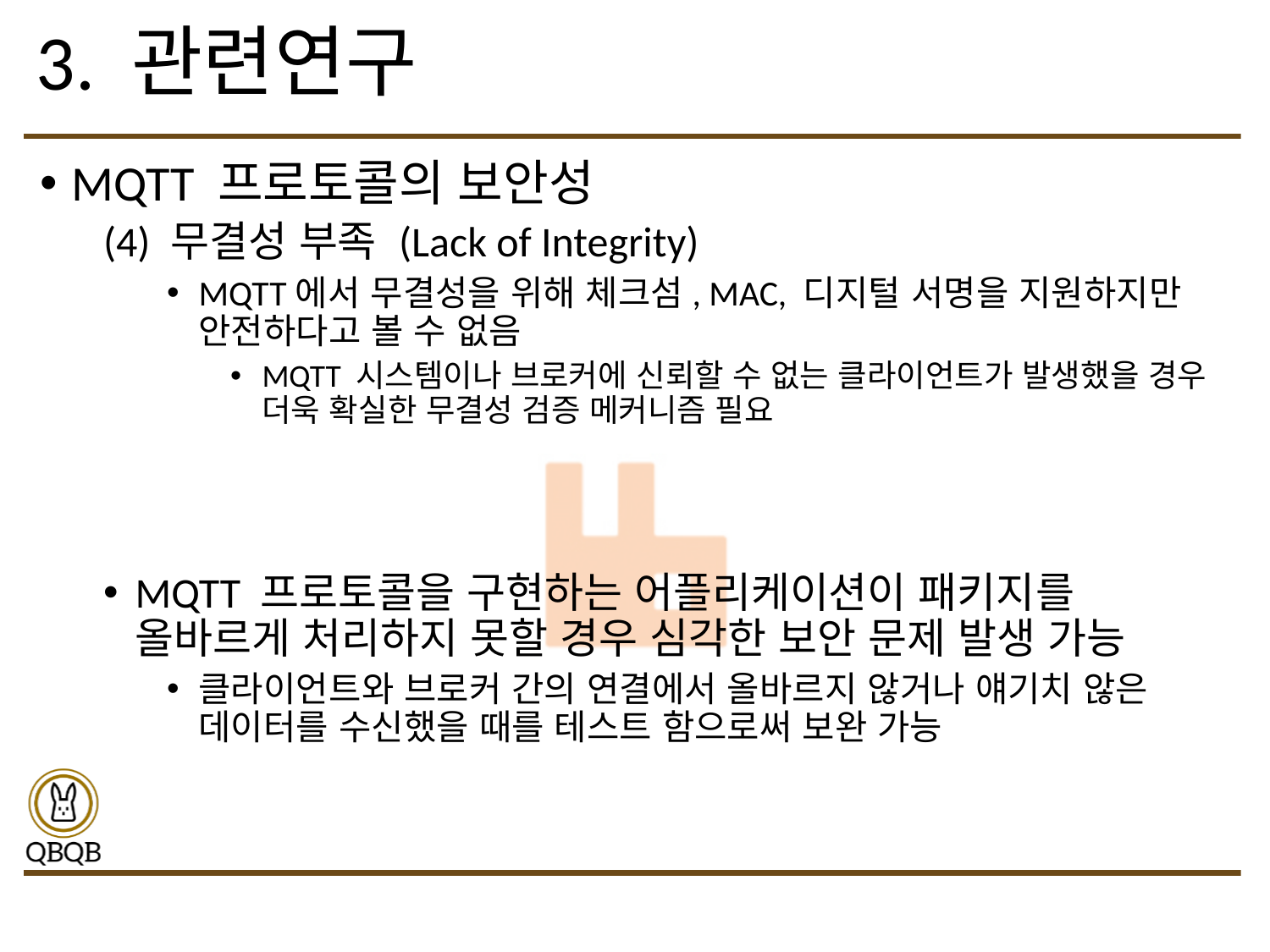

# 3. 관련연구
MQTT 프로토콜의 보안성
(4) 무결성 부족 (Lack of Integrity)
MQTT에서 무결성을 위해 체크섬, MAC, 디지털 서명을 지원하지만 안전하다고 볼 수 없음
MQTT 시스템이나 브로커에 신뢰할 수 없는 클라이언트가 발생했을 경우 더욱 확실한 무결성 검증 메커니즘 필요

MQTT 프로토콜을 구현하는 어플리케이션이 패키지를 올바르게 처리하지 못할 경우 심각한 보안 문제 발생 가능
클라이언트와 브로커 간의 연결에서 올바르지 않거나 얘기치 않은 데이터를 수신했을 때를 테스트 함으로써 보완 가능